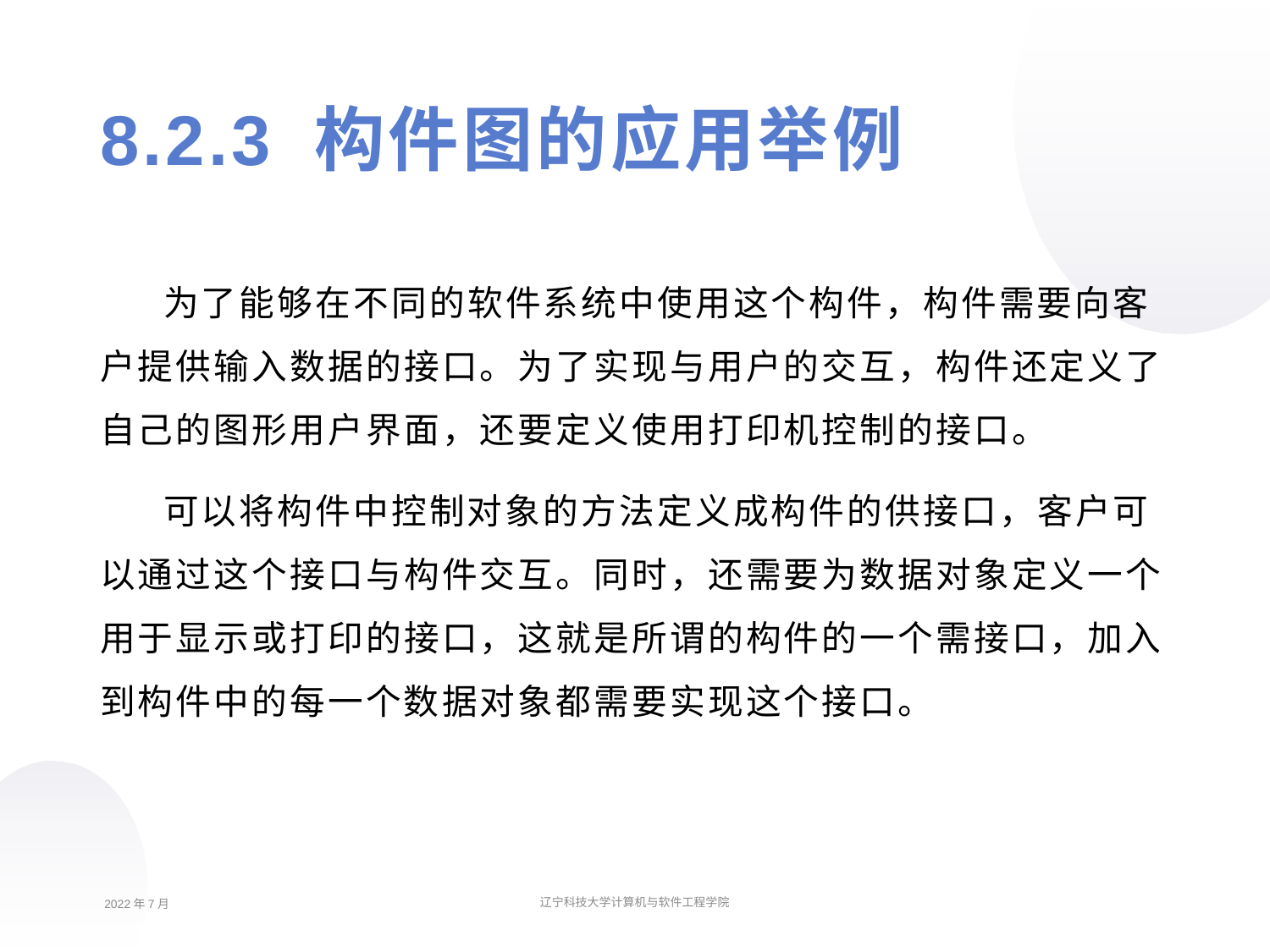

8.2.3 构件图的应用举例
为了能够在不同的软件系统中使用这个构件，构件需要向客户提供输入数据的接口。为了实现与用户的交互，构件还定义了自己的图形用户界面，还要定义使用打印机控制的接口。
可以将构件中控制对象的方法定义成构件的供接口，客户可以通过这个接口与构件交互。同时，还需要为数据对象定义一个用于显示或打印的接口，这就是所谓的构件的一个需接口，加入到构件中的每一个数据对象都需要实现这个接口。

2022年7月
辽宁科技大学计算机与软件工程学院
52